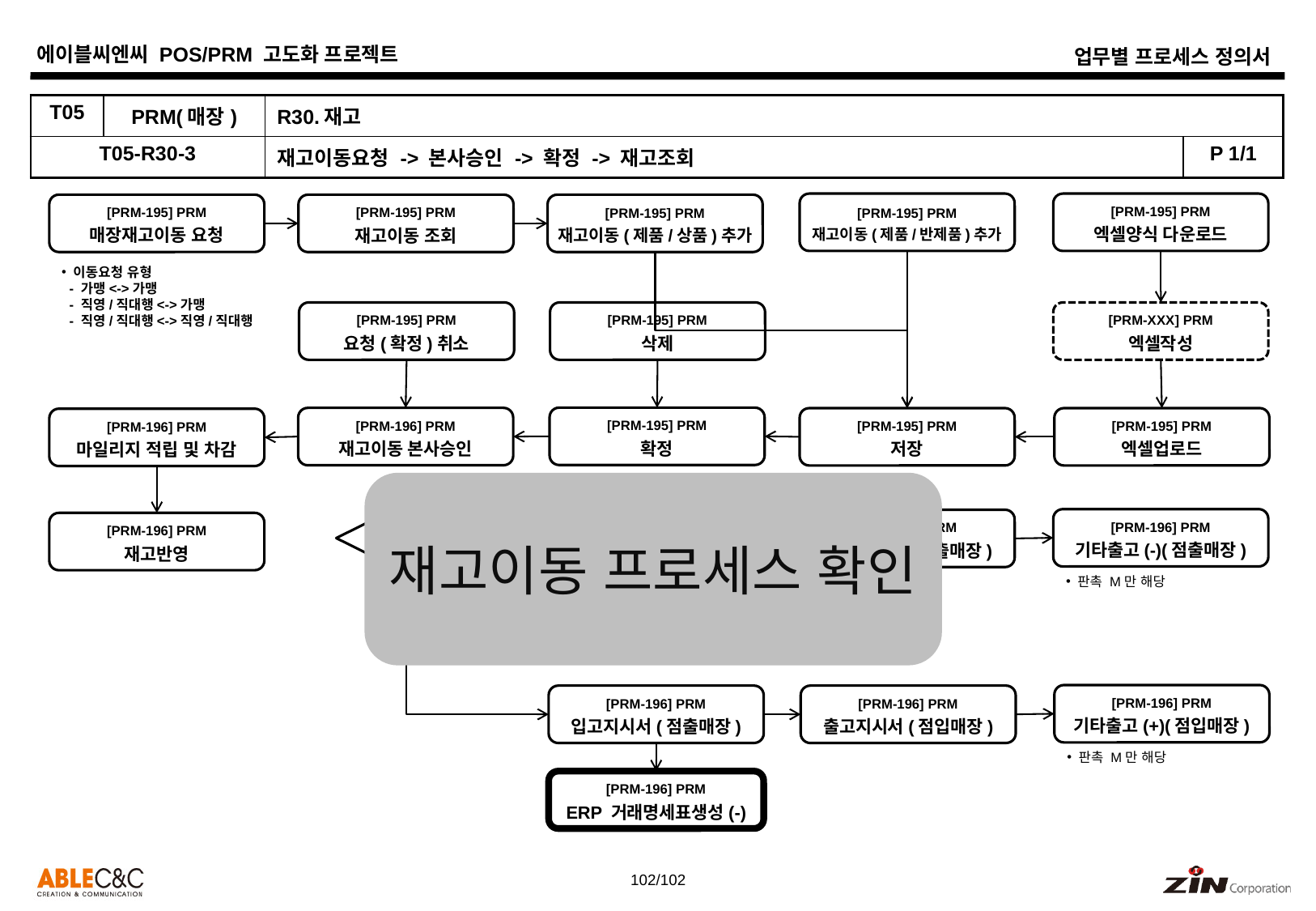

| T05 | PRM(매장) | R30.재고 |  |
| --- | --- | --- | --- |
| T05-R30-3 |  | 재고이동요청 -> 본사승인 -> 확정 -> 재고조회 | P 1/1 |
[PRM-195] PRM
재고이동(제품/반제품)추가
[PRM-195] PRM
엑셀양식 다운로드
[PRM-195] PRM
매장재고이동 요청
[PRM-195] PRM
재고이동 조회
[PRM-195] PRM
재고이동(제품/상품)추가
이동요청 유형
  - 가맹<->가맹
  - 직영/직대행<->가맹
  - 직영/직대행<->직영/직대행
[PRM-195] PRM
요청(확정)취소
[PRM-195] PRM
삭제
[PRM-XXX] PRM
엑셀작성
[PRM-195] PRM
확정
[PRM-196] PRM
재고이동 본사승인
[PRM-195] PRM
저장
[PRM-195] PRM
엑셀업로드
[PRM-196] PRM
마일리지 적립 및 차감
재고이동 프로세스 확인
직/대행점
->가맹점
[PRM-196] PRM
기타출고(-)(점출매장)
[PRM-196] PRM
출고지시서(점입매장)
[PRM-196] PRM
입고지시서(점출매장)
[PRM-196] PRM
재고반영
Y
판촉 M만 해당
N
[PRM-196] PRM
ERP 거래명세표생성(+)
[PRM-196] PRM
기타출고(+)(점입매장)
[PRM-196] PRM
입고지시서(점출매장)
[PRM-196] PRM
출고지시서(점입매장)
판촉 M만 해당
[PRM-196] PRM
ERP 거래명세표생성(-)